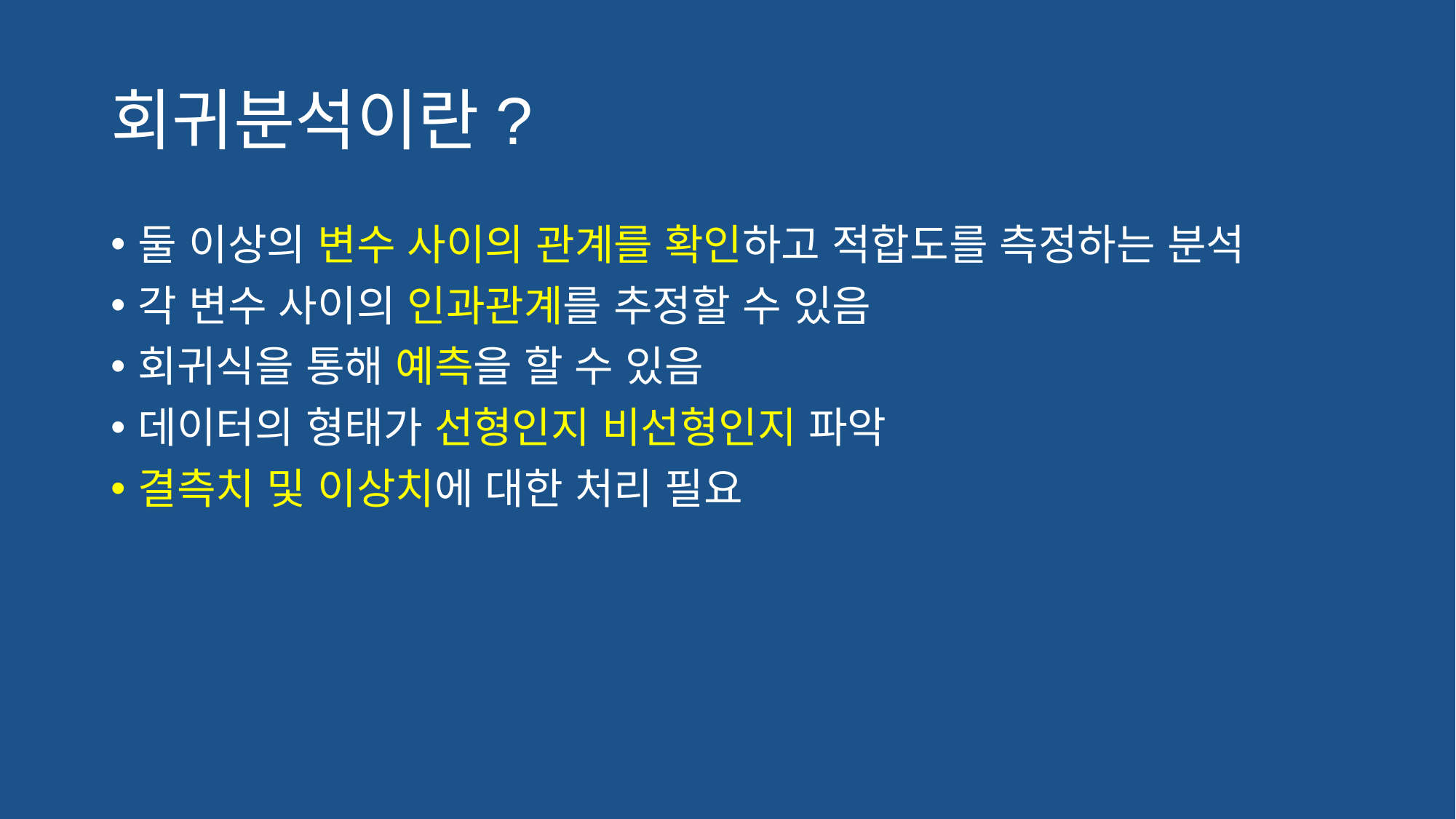

# 회귀분석이란?
둘 이상의 변수 사이의 관계를 확인하고 적합도를 측정하는 분석
각 변수 사이의 인과관계를 추정할 수 있음
회귀식을 통해 예측을 할 수 있음
데이터의 형태가 선형인지 비선형인지 파악
결측치 및 이상치에 대한 처리 필요